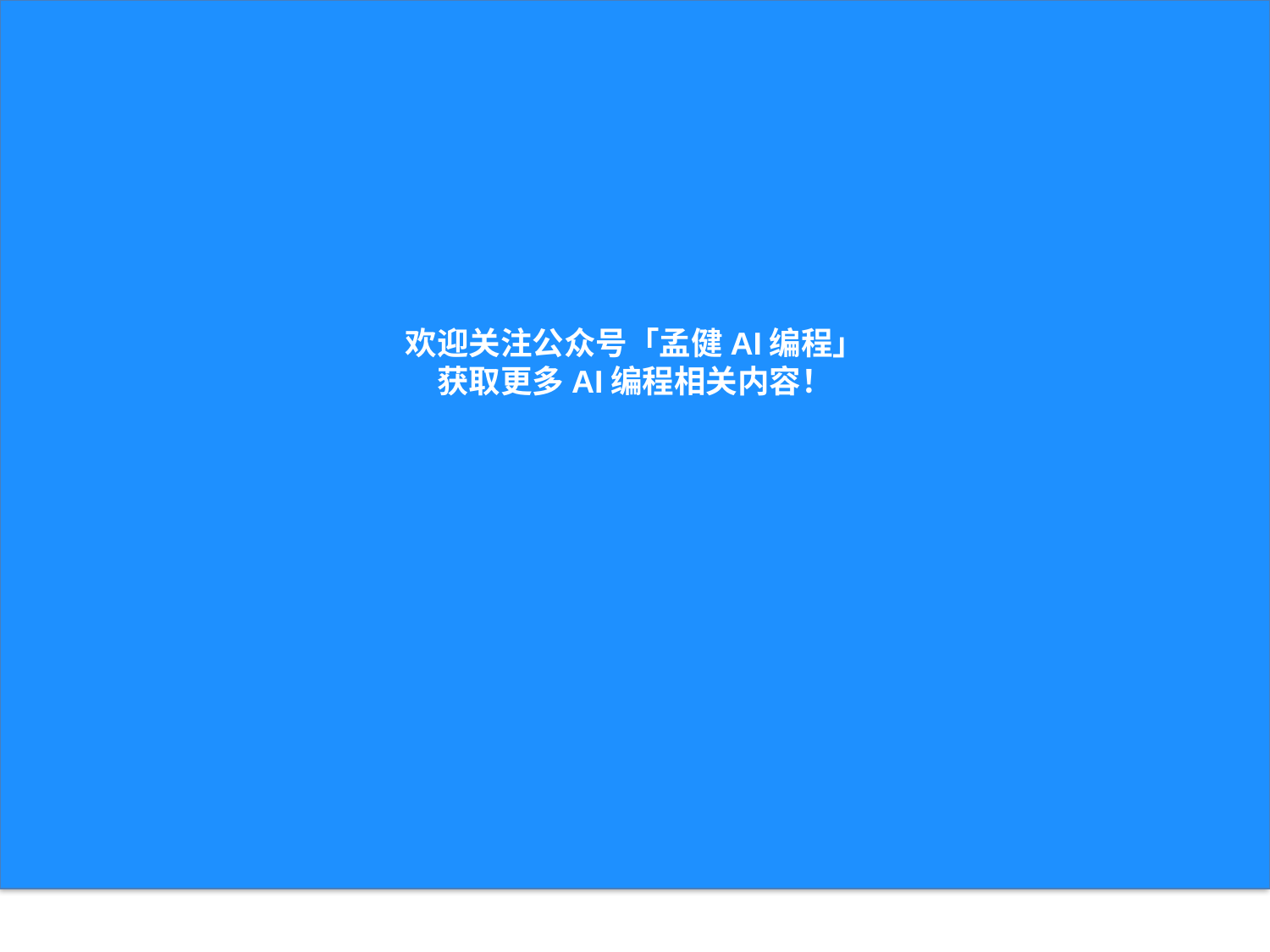

# 关注公众号获取更多内容
欢迎关注公众号「孟健AI编程」，获取更多AI编程相关内容！
欢迎关注公众号「孟健AI编程」
获取更多AI编程相关内容！